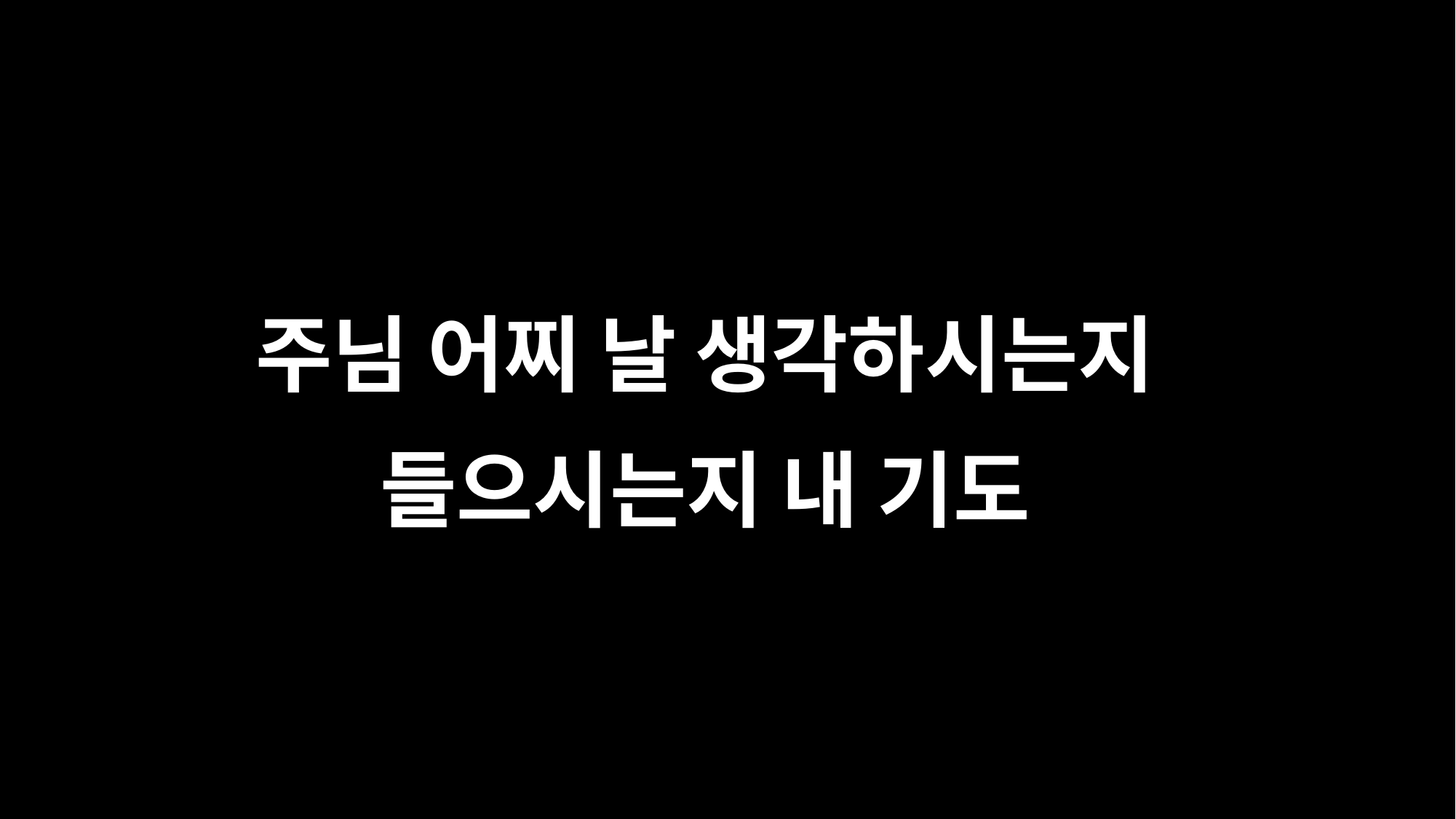

주님 어찌 날 생각하시는지
들으시는지 내 기도